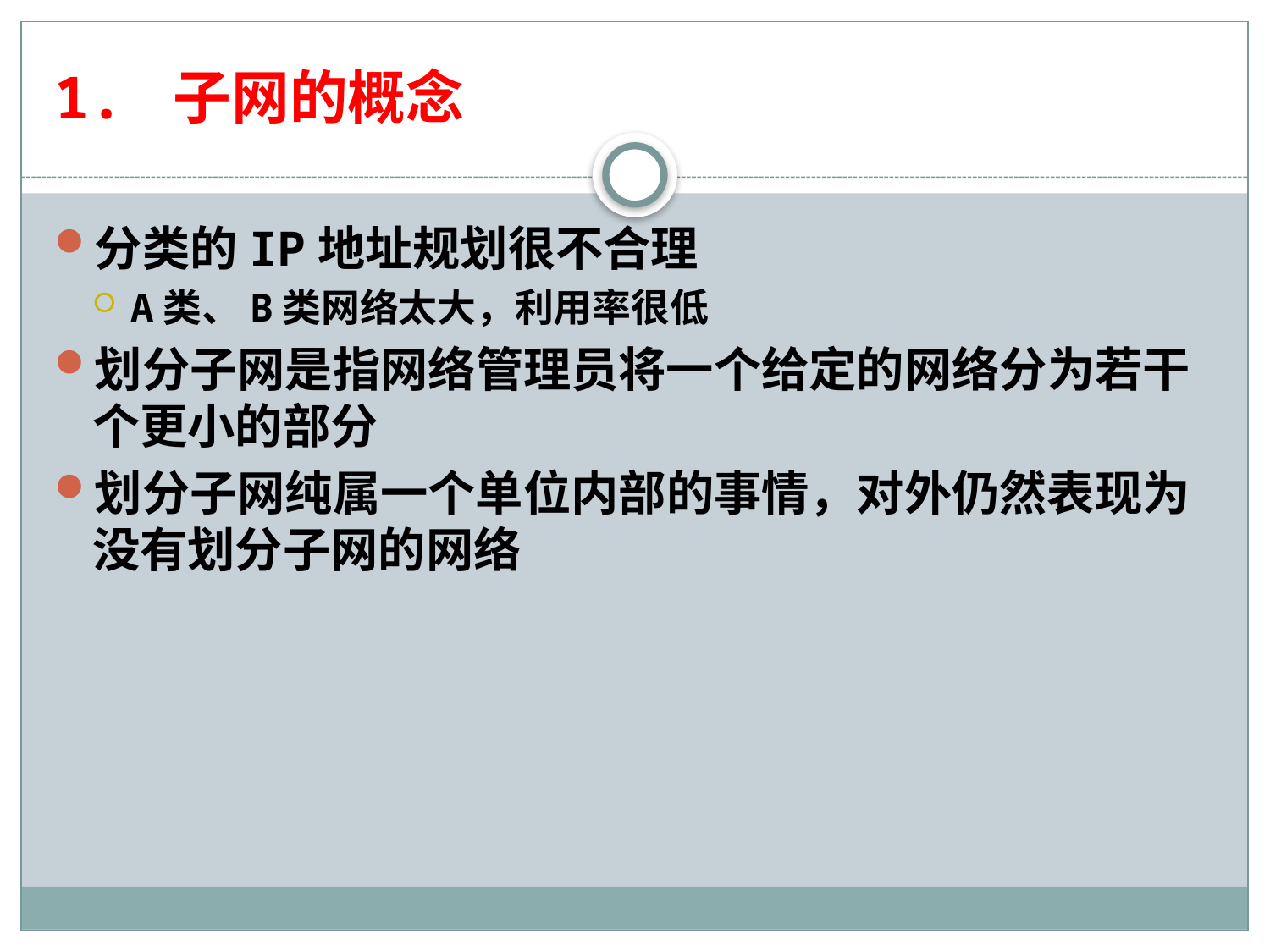

# 1. 子网的概念
分类的IP地址规划很不合理
A类、B类网络太大，利用率很低
划分子网是指网络管理员将一个给定的网络分为若干个更小的部分
划分子网纯属一个单位内部的事情，对外仍然表现为没有划分子网的网络